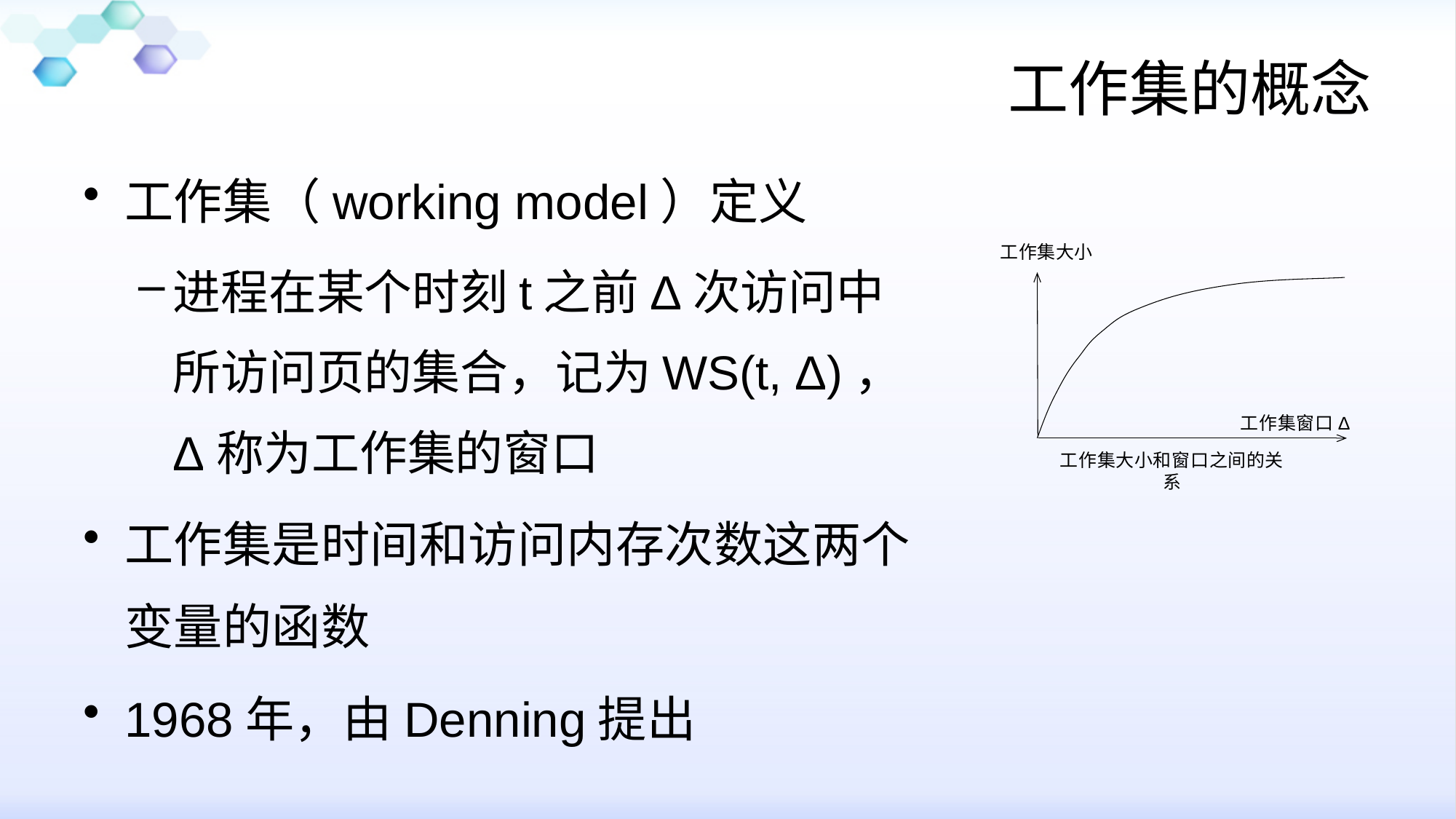

# 工作集的概念
工作集（working model）定义
进程在某个时刻t之前Δ次访问中所访问页的集合，记为WS(t, Δ)，Δ称为工作集的窗口
工作集是时间和访问内存次数这两个变量的函数
1968年，由Denning提出
工作集大小

工作集窗口Δ
工作集大小和窗口之间的关系